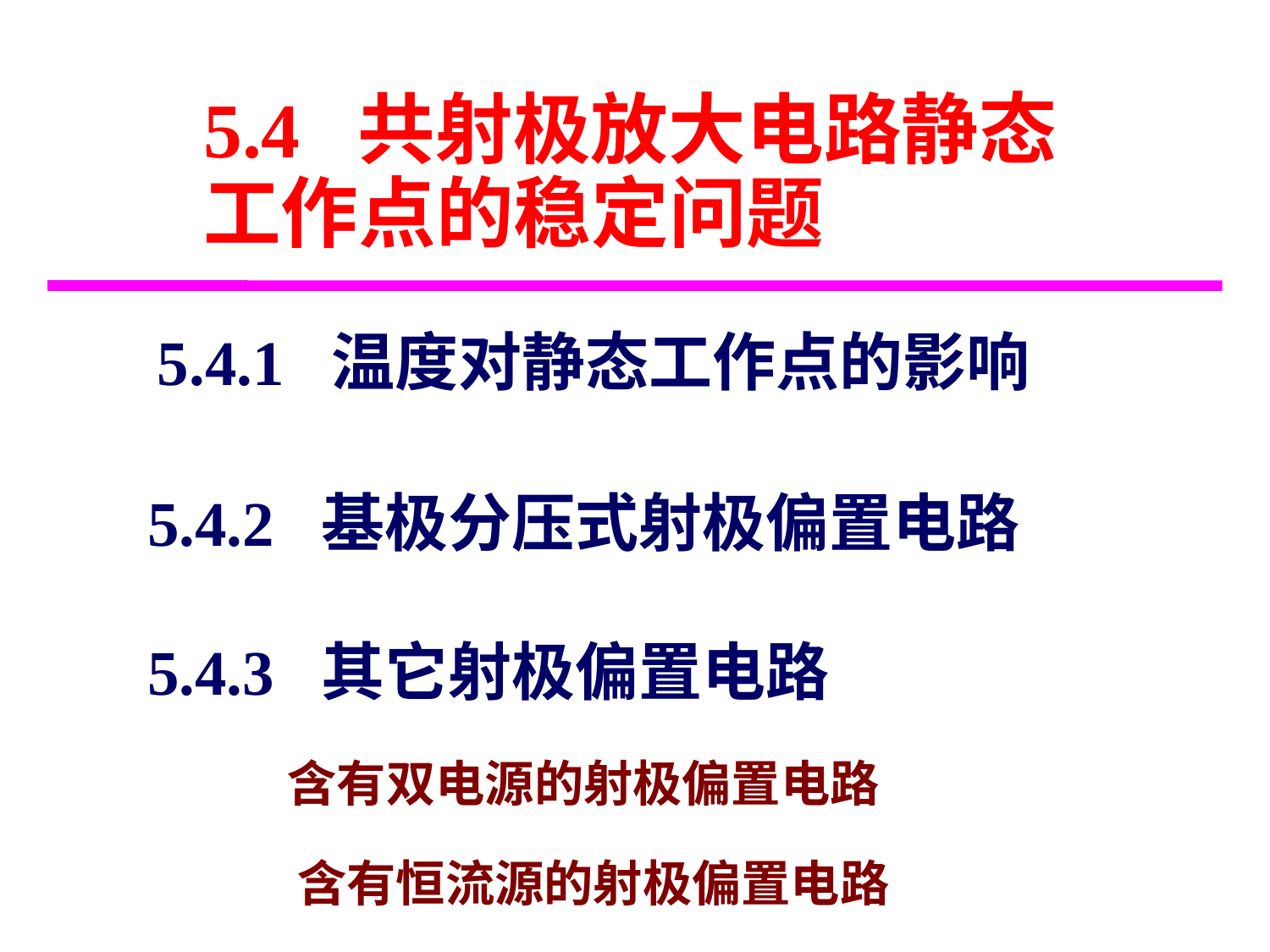

5.4  共射极放大电路静态工作点的稳定问题

5.4.1  温度对静态工作点的影响
5.4.2  基极分压式射极偏置电路
5.4.3  其它射极偏置电路
含有双电源的射极偏置电路
含有恒流源的射极偏置电路